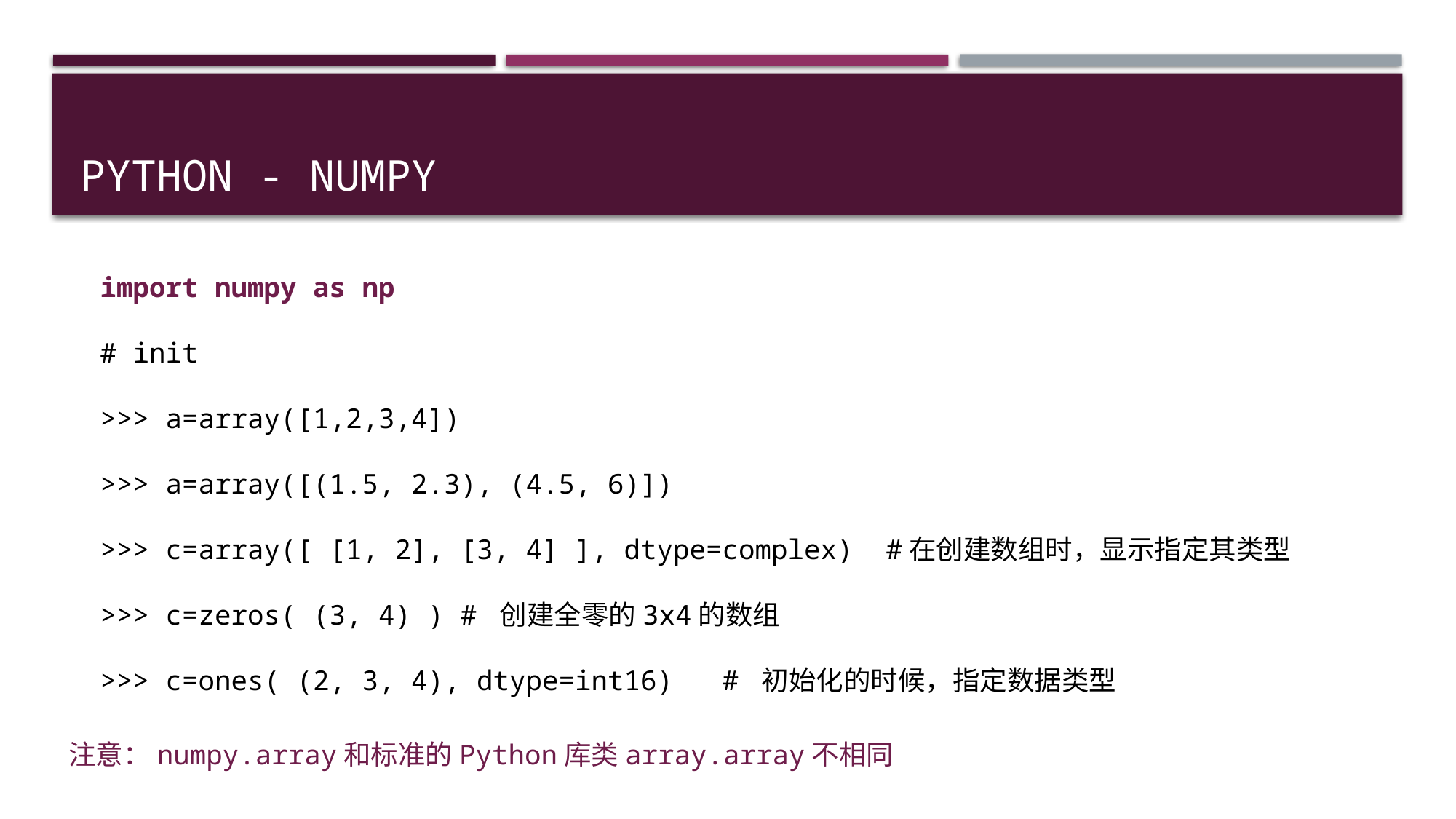

# Python - numpy
import numpy as np

# init

>>> a=array([1,2,3,4])

>>> a=array([(1.5, 2.3), (4.5, 6)])

>>> c=array([ [1, 2], [3, 4] ], dtype=complex)  #在创建数组时，显示指定其类型

>>> c=zeros( (3, 4) ) # 创建全零的3x4的数组

>>> c=ones( (2, 3, 4), dtype=int16)   # 初始化的时候，指定数据类型
注意：numpy.array和标准的Python库类array.array不相同